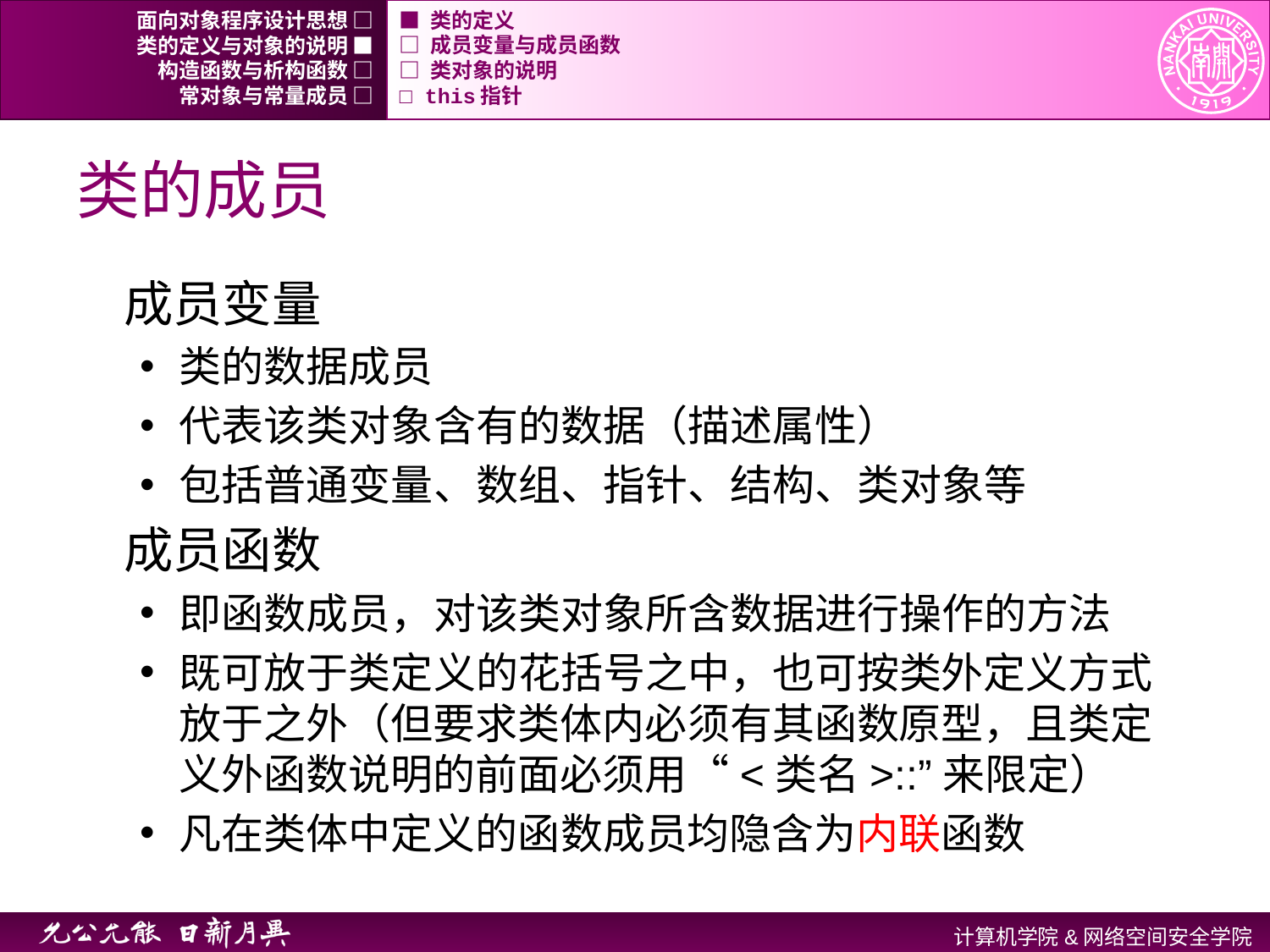

面向对象程序设计思想 □
■ 类的定义
类的定义与对象的说明 ■
□ 成员变量与成员函数
构造函数与析构函数 □
□ 类对象的说明
常对象与常量成员 □

□ this指针
# 类的成员
成员变量
类的数据成员
代表该类对象含有的数据（描述属性）
包括普通变量、数组、指针、结构、类对象等
成员函数
即函数成员，对该类对象所含数据进行操作的方法
既可放于类定义的花括号之中，也可按类外定义方式放于之外（但要求类体内必须有其函数原型，且类定义外函数说明的前面必须用“<类名>::”来限定）
凡在类体中定义的函数成员均隐含为内联函数